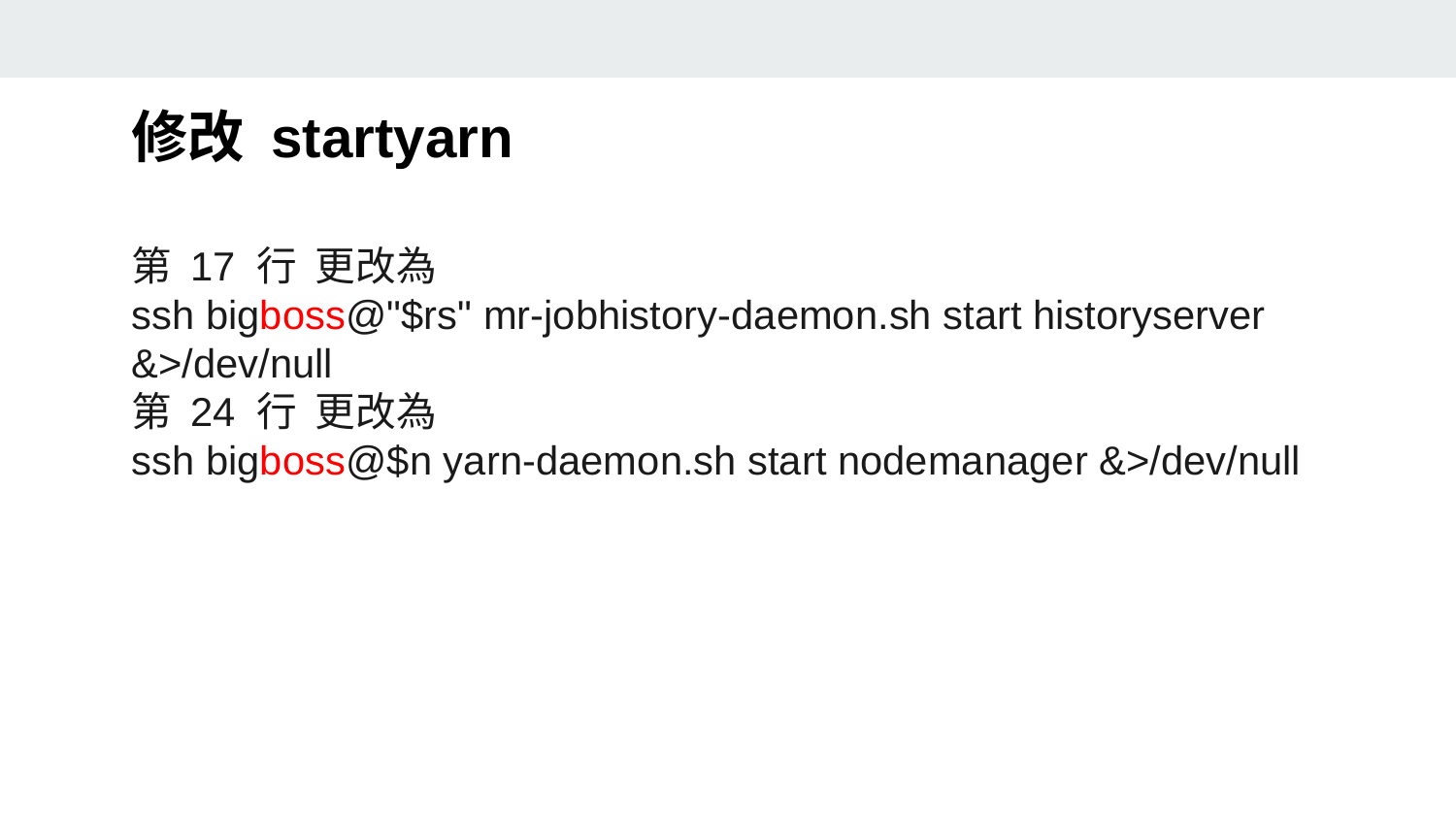

修改 startyarn
第 17 行  更改為
ssh bigboss@"$rs" mr-jobhistory-daemon.sh start historyserver &>/dev/null
第 24 行  更改為
ssh bigboss@$n yarn-daemon.sh start nodemanager &>/dev/null